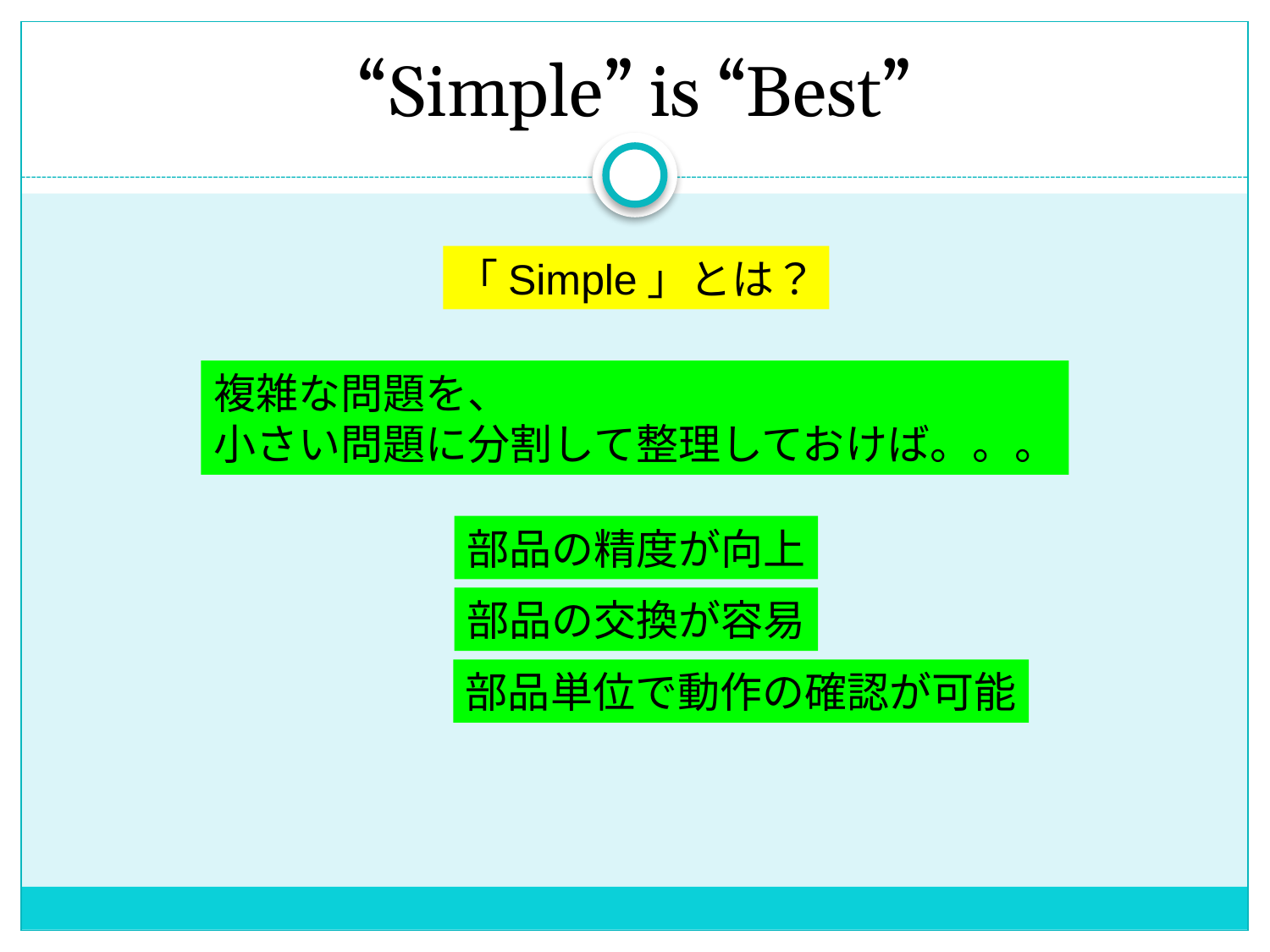

# “Simple” is “Best”
「Simple」とは？
複雑な問題を、
小さい問題に分割して整理しておけば。。。
部品の精度が向上
部品の交換が容易
部品単位で動作の確認が可能